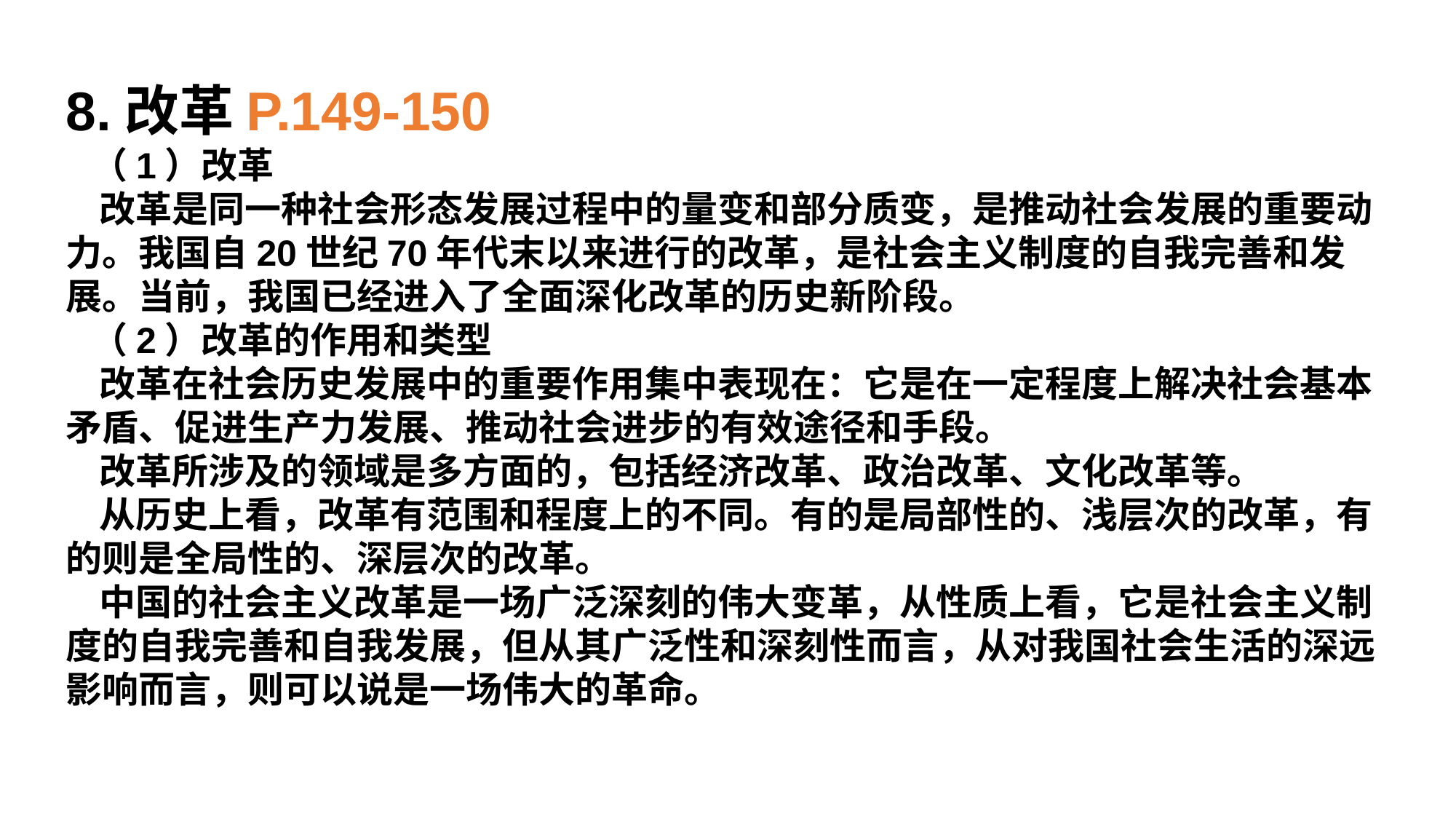

8.改革P.149-150
  （1）改革
   改革是同一种社会形态发展过程中的量变和部分质变，是推动社会发展的重要动力。我国自20世纪70年代末以来进行的改革，是社会主义制度的自我完善和发展。当前，我国已经进入了全面深化改革的历史新阶段。
  （2）改革的作用和类型
   改革在社会历史发展中的重要作用集中表现在：它是在一定程度上解决社会基本矛盾、促进生产力发展、推动社会进步的有效途径和手段。
   改革所涉及的领域是多方面的，包括经济改革、政治改革、文化改革等。
   从历史上看，改革有范围和程度上的不同。有的是局部性的、浅层次的改革，有的则是全局性的、深层次的改革。
   中国的社会主义改革是一场广泛深刻的伟大变革，从性质上看，它是社会主义制度的自我完善和自我发展，但从其广泛性和深刻性而言，从对我国社会生活的深远影响而言，则可以说是一场伟大的革命。